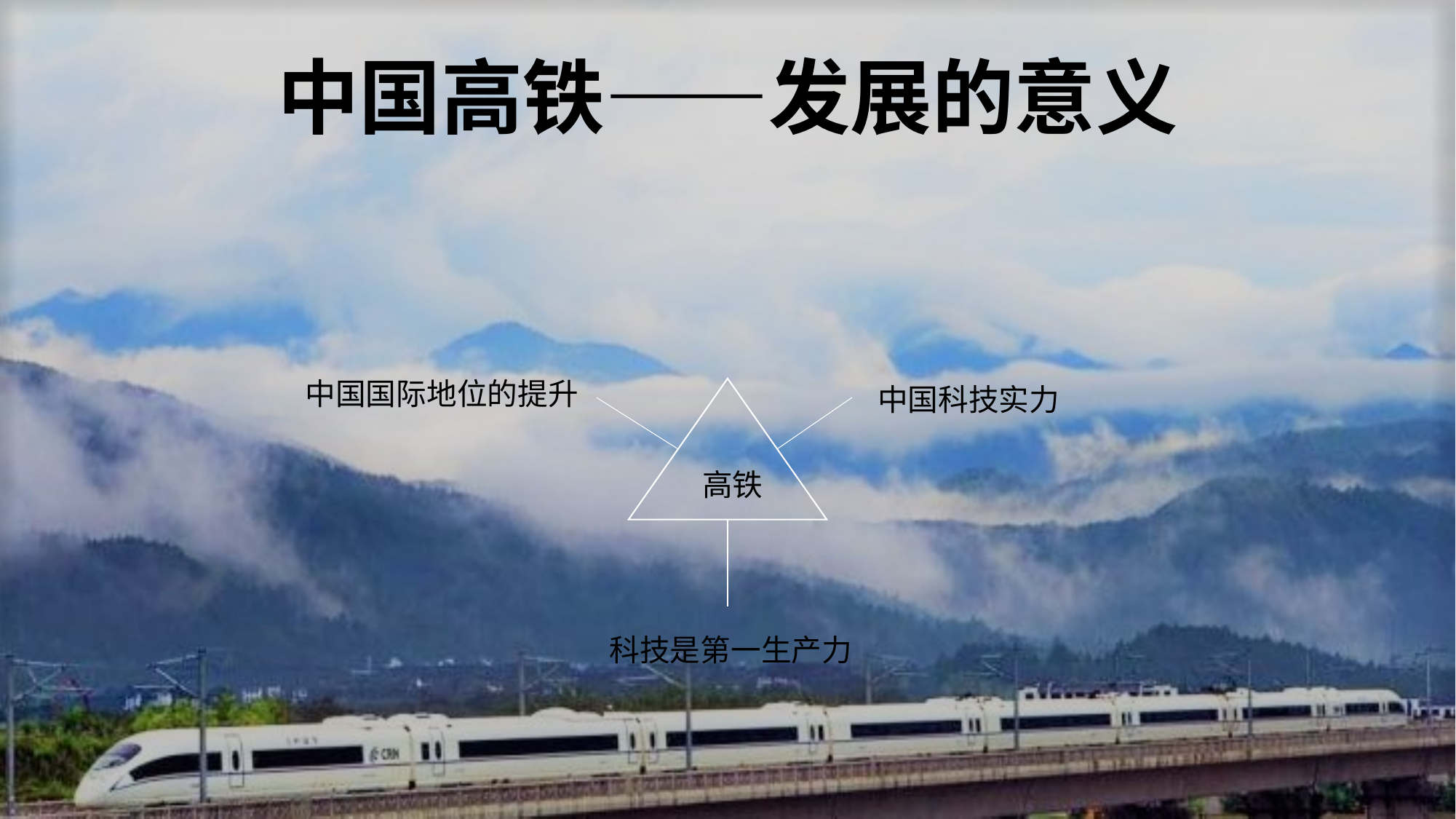

中国高铁——发展的意义
中国国际地位的提升
中国科技实力

高铁
科技是第一生产力